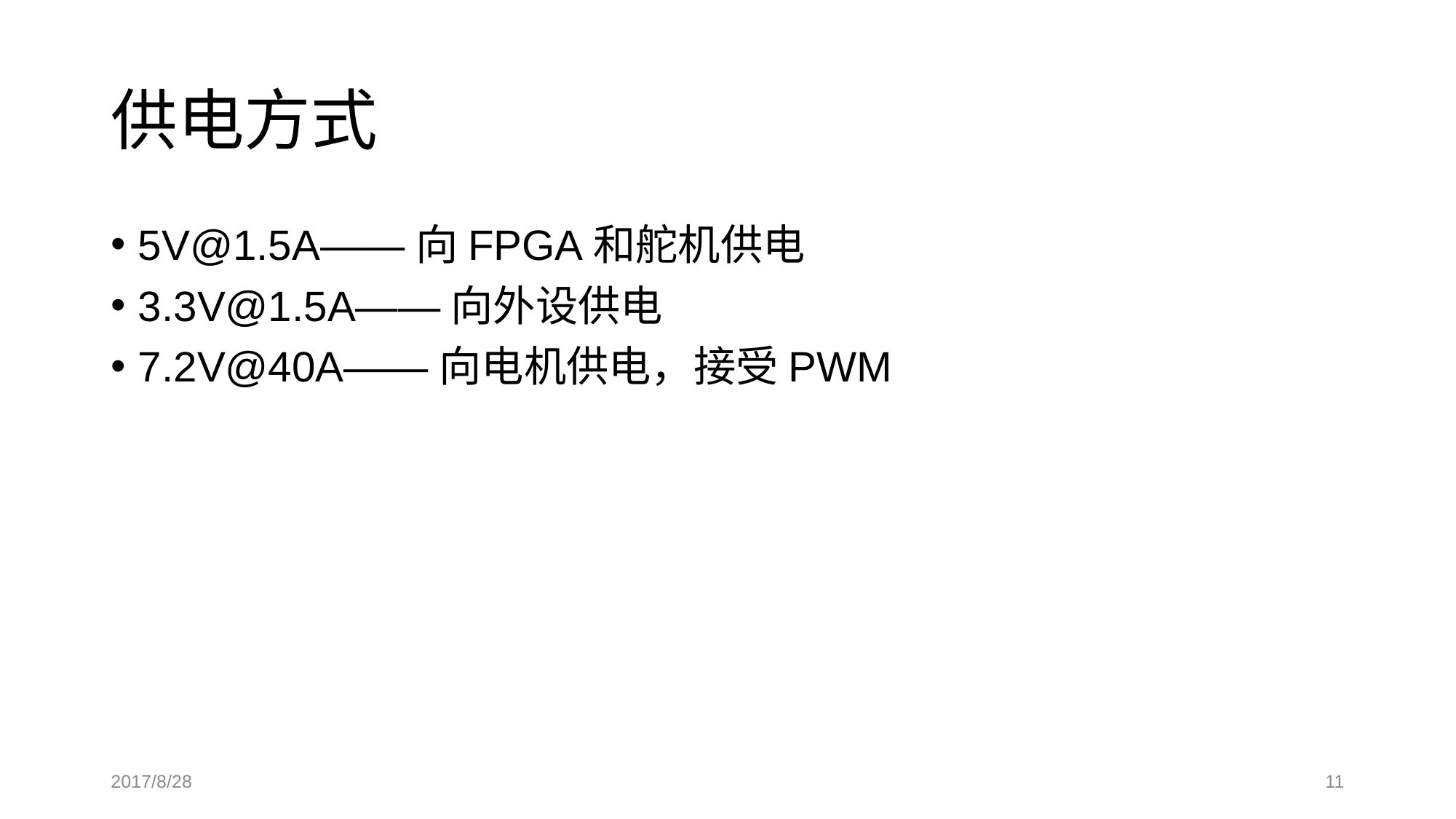

# 供电方式
5V@1.5A——向FPGA和舵机供电
3.3V@1.5A——向外设供电
7.2V@40A——向电机供电，接受PWM
2017/8/28
11